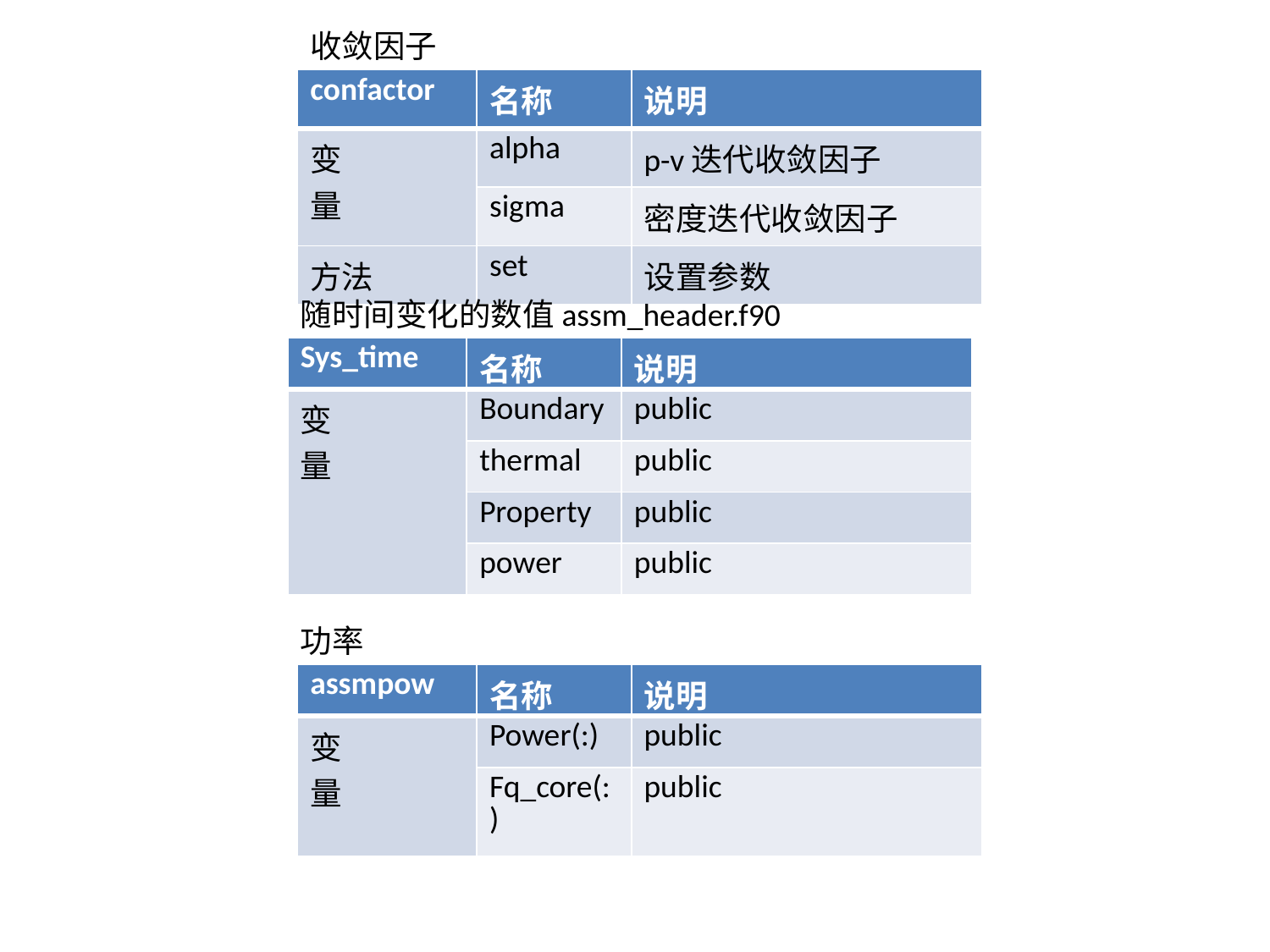

收敛因子
| confactor | 名称 | 说明 |
| --- | --- | --- |
| 变 量 | alpha | p-v迭代收敛因子 |
|  | sigma | 密度迭代收敛因子 |
| 方法 | set | 设置参数 |
随时间变化的数值assm_header.f90
| Sys\_time | 名称 | 说明 |
| --- | --- | --- |
| 变 量 | Boundary | public |
|  | thermal | public |
|  | Property | public |
|  | power | public |
功率
| assmpow | 名称 | 说明 |
| --- | --- | --- |
| 变 量 | Power(:) | public |
|  | Fq\_core(:) | public |